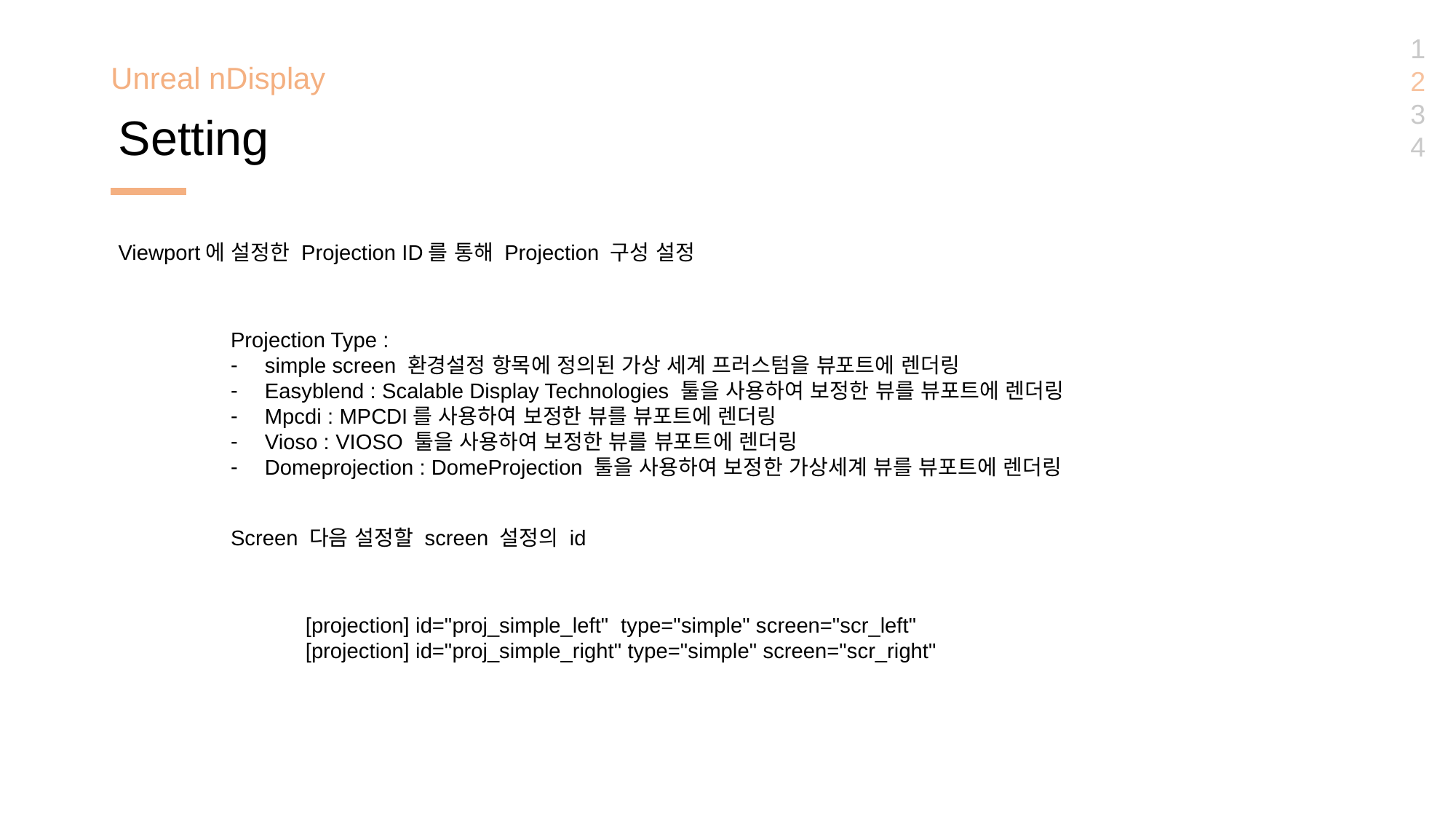

1
2
3
4
Unreal nDisplay
Setting

Viewport에 설정한 Projection ID를 통해 Projection 구성 설정
Projection Type :
simple screen 환경설정 항목에 정의된 가상 세계 프러스텀을 뷰포트에 렌더링
Easyblend : Scalable Display Technologies 툴을 사용하여 보정한 뷰를 뷰포트에 렌더링
Mpcdi : MPCDI를 사용하여 보정한 뷰를 뷰포트에 렌더링
Vioso : VIOSO 툴을 사용하여 보정한 뷰를 뷰포트에 렌더링
Domeprojection : DomeProjection 툴을 사용하여 보정한 가상세계 뷰를 뷰포트에 렌더링
Screen 다음 설정할 screen 설정의 id
[projection] id="proj_simple_left"  type="simple" screen="scr_left"
[projection] id="proj_simple_right" type="simple" screen="scr_right"